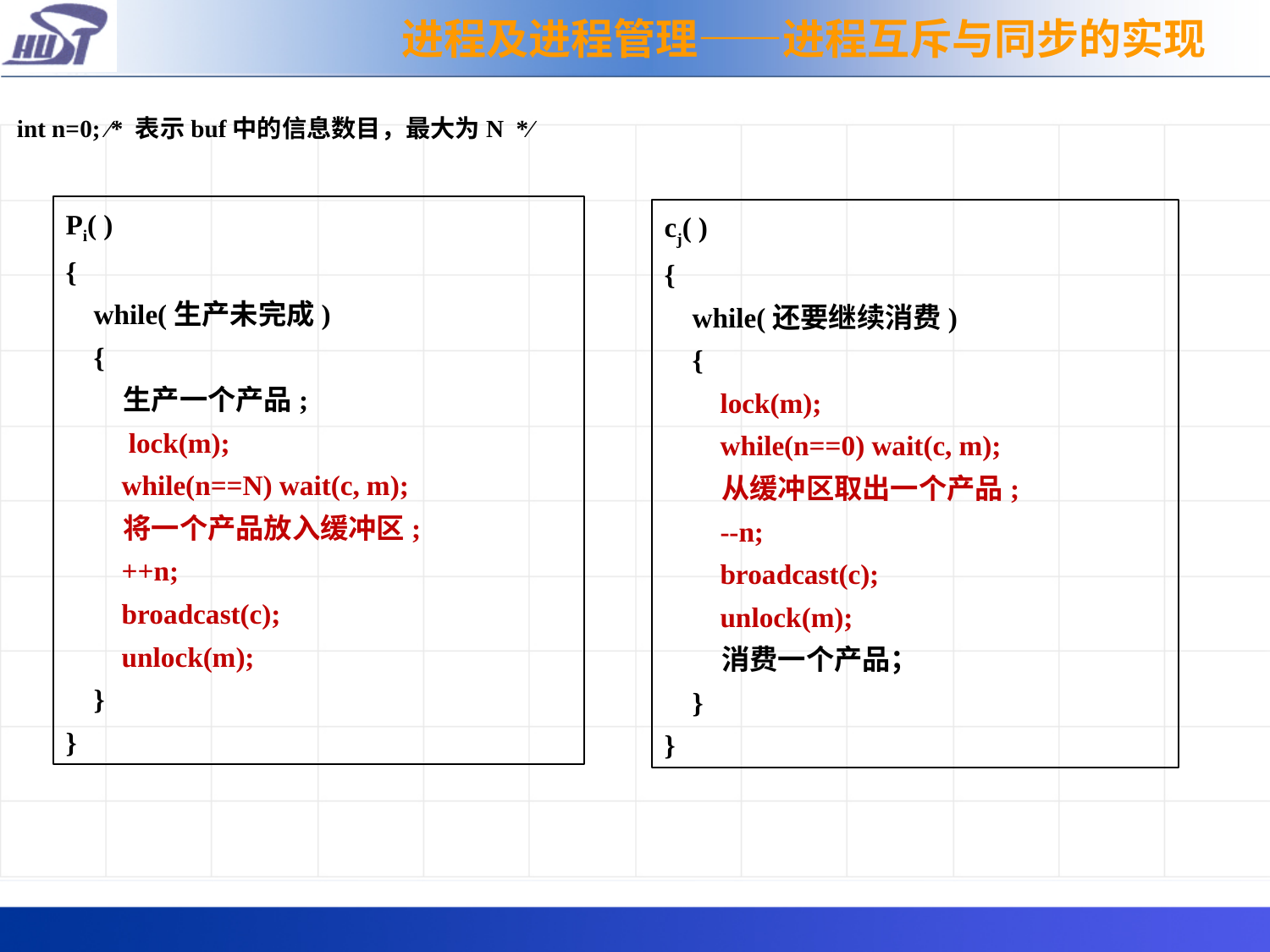

进程及进程管理——进程互斥与同步的实现
int n=0; ∕* 表示buf中的信息数目，最大为N  *∕
Pi( )
{
    while(生产未完成)
    {
        生产一个产品;
         lock(m);
        while(n==N) wait(c, m);
        将一个产品放入缓冲区;
        ++n;
        broadcast(c);
        unlock(m);
    }
}
cj( )
{
    while(还要继续消费)
    {
        lock(m);
        while(n==0) wait(c, m);
        从缓冲区取出一个产品;
        --n;
        broadcast(c);
        unlock(m);
        消费一个产品；
    }
}